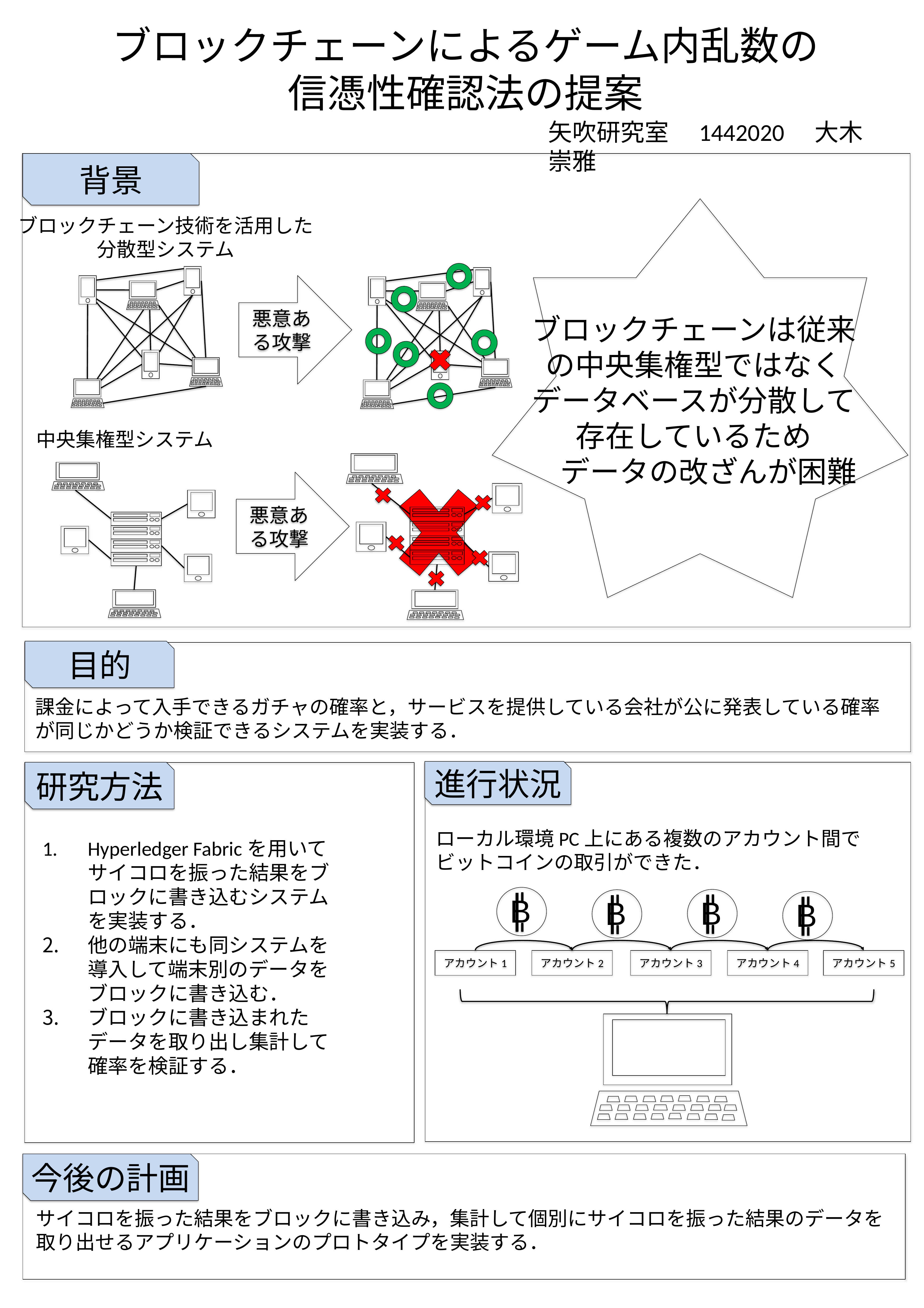

ブロックチェーンによるゲーム内乱数の
信憑性確認法の提案
矢吹研究室　1442020　大木崇雅

背景

ブロックチェーン技術を活用した
分散型システム

悪意ある攻撃
ブロックチェーンは従来
の中央集権型ではなく
データベースが分散して
存在しているため
　データの改ざんが困難
中央集権型システム

悪意ある攻撃
目的

課金によって入手できるガチャの確率と，サービスを提供している会社が公に発表している確率が同じかどうか検証できるシステムを実装する．
進行状況
研究方法

ローカル環境PC上にある複数のアカウント間で
ビットコインの取引ができた．
Hyperledger Fabricを用いてサイコロを振った結果をブロックに書き込むシステムを実装する．
他の端末にも同システムを導入して端末別のデータをブロックに書き込む．
ブロックに書き込まれたデータを取り出し集計して確率を検証する．

B

B

B

B

アカウント1
アカウント2
アカウント3
アカウント4
アカウント5

今後の計画

サイコロを振った結果をブロックに書き込み，集計して個別にサイコロを振った結果のデータを取り出せるアプリケーションのプロトタイプを実装する．